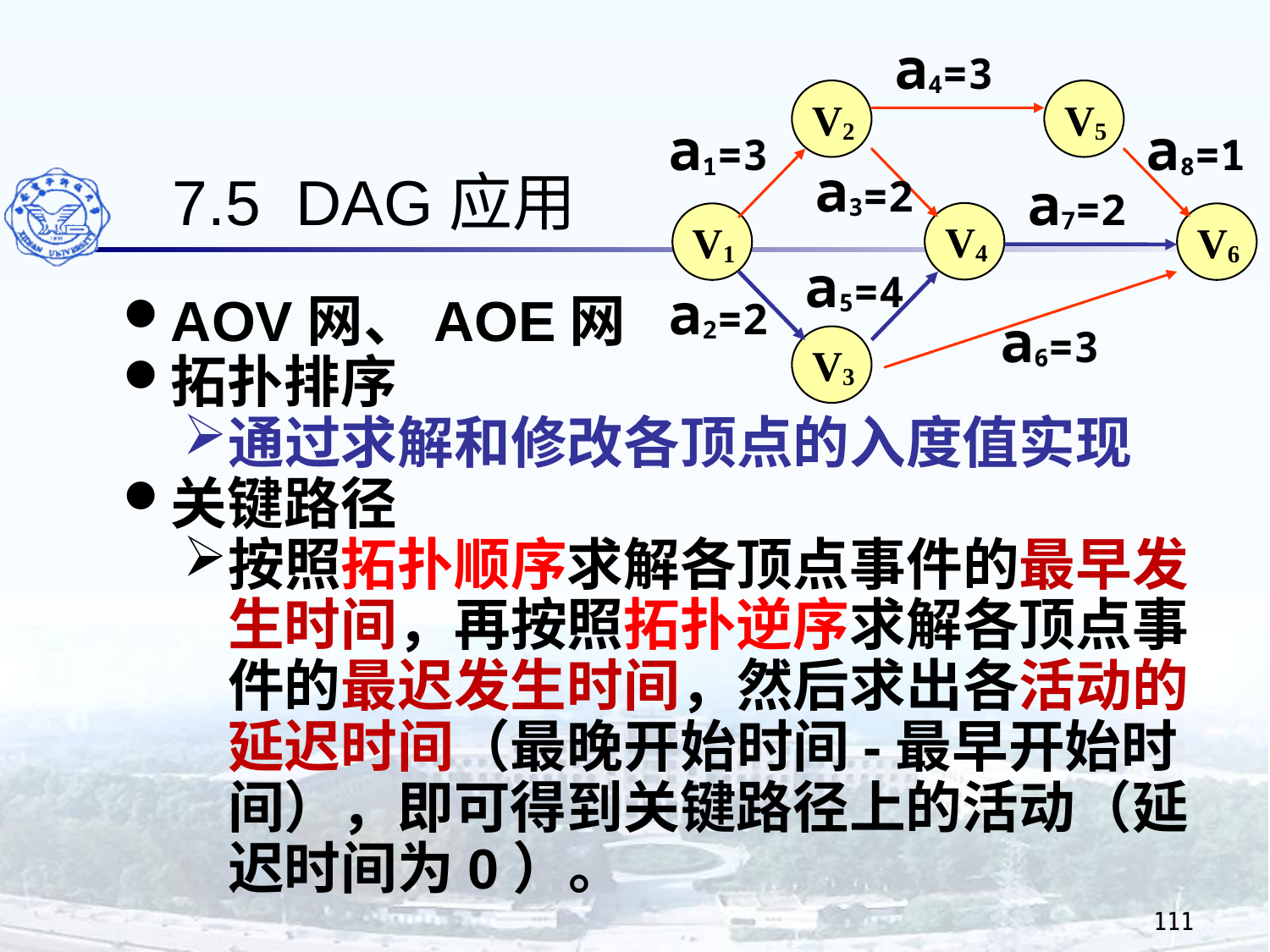

7.5  DAG应用
a4=3

V2

V5

a1=3
a8=1

a3=2
a7=2

V4

V1

V6

a5=4

a2=2
a6=3

V3
AOV网、AOE网
拓扑排序
通过求解和修改各顶点的入度值实现
关键路径
按照拓扑顺序求解各顶点事件的最早发生时间，再按照拓扑逆序求解各顶点事件的最迟发生时间，然后求出各活动的延迟时间（最晚开始时间-最早开始时间），即可得到关键路径上的活动（延迟时间为0）。
111